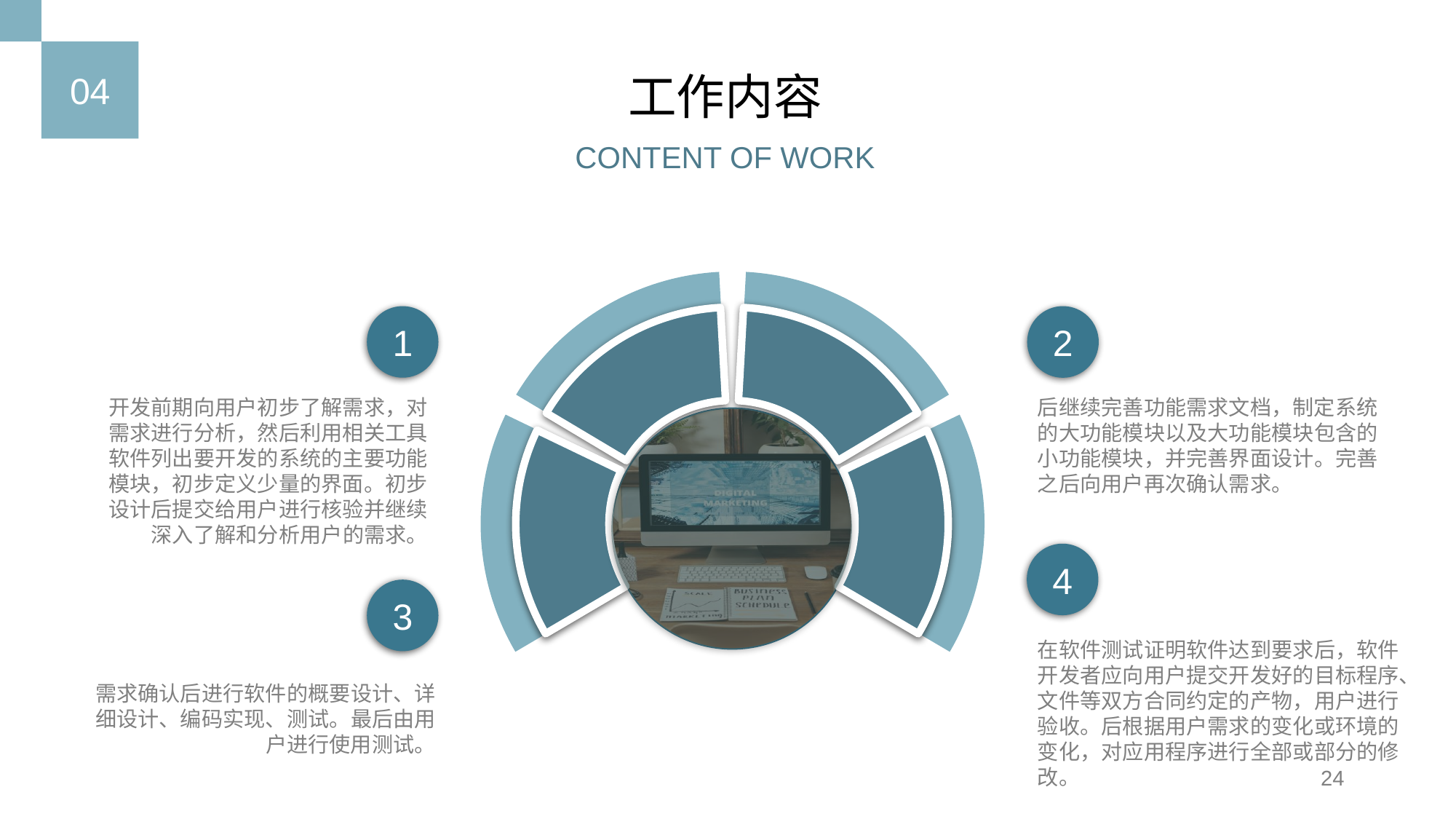

04
工作内容
CONTENT OF WORK

1
开发前期向用户初步了解需求，对需求进行分析，然后利用相关工具软件列出要开发的系统的主要功能模块，初步定义少量的界面。初步设计后提交给用户进行核验并继续深入了解和分析用户的需求。

3
需求确认后进行软件的概要设计、详细设计、编码实现、测试。最后由用户进行使用测试。
2

后继续完善功能需求文档，制定系统的大功能模块以及大功能模块包含的小功能模块，并完善界面设计。完善之后向用户再次确认需求。
4

在软件测试证明软件达到要求后，软件开发者应向用户提交开发好的目标程序、文件等双方合同约定的产物，用户进行验收。后根据用户需求的变化或环境的变化，对应用程序进行全部或部分的修改。
24